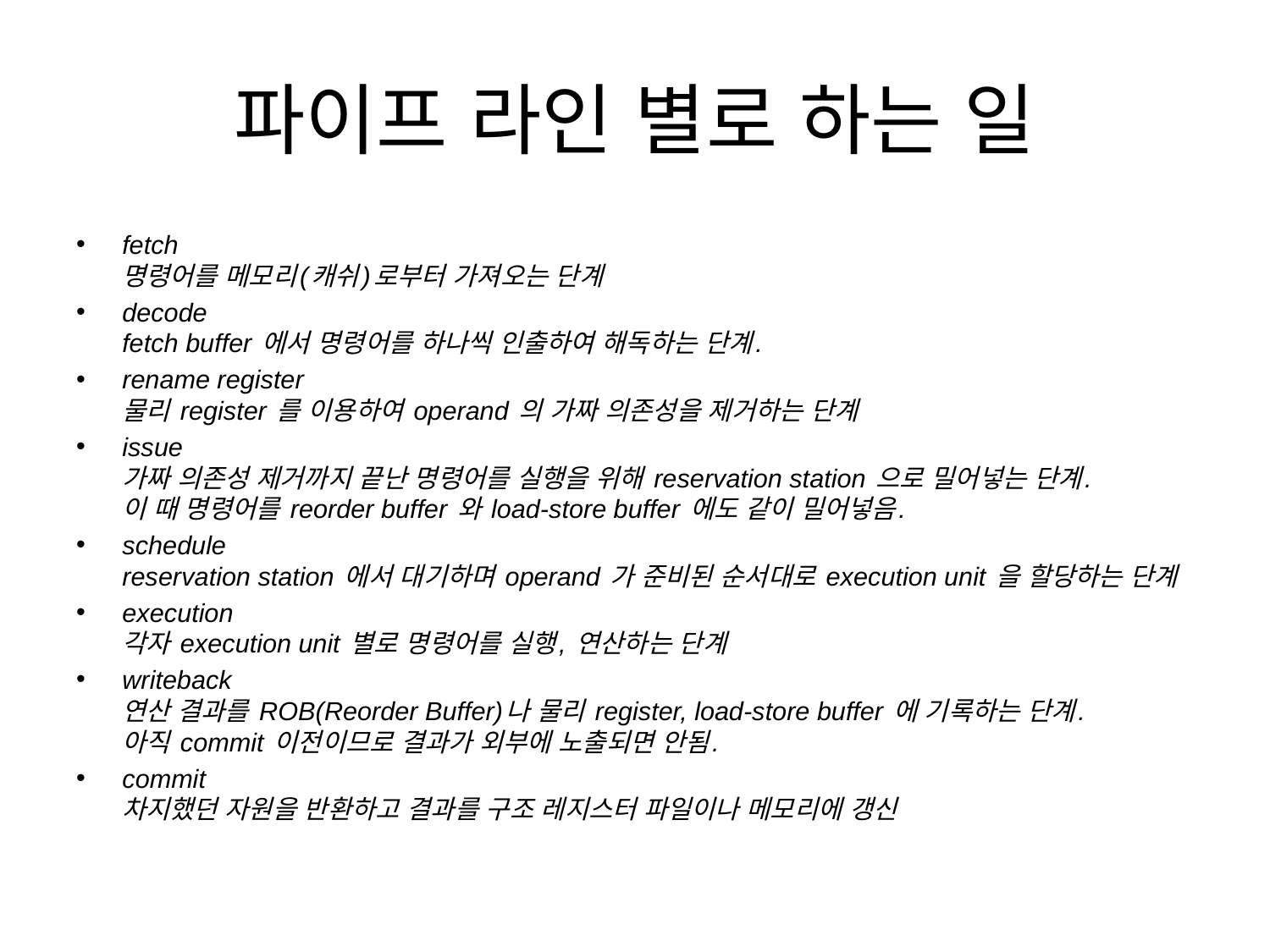

# 파이프 라인 별로 하는 일
fetch
명령어를 메모리(캐쉬)로부터 가져오는 단계
decode
fetch buffer 에서 명령어를 하나씩 인출하여 해독하는 단계.
rename register
물리 register 를 이용하여 operand 의 가짜 의존성을 제거하는 단계
issue
가짜 의존성 제거까지 끝난 명령어를 실행을 위해 reservation station 으로 밀어넣는 단계.
이 때 명령어를 reorder buffer 와 load-store buffer 에도 같이 밀어넣음.
schedule
reservation station 에서 대기하며 operand 가 준비된 순서대로 execution unit 을 할당하는 단계
execution
각자 execution unit 별로 명령어를 실행, 연산하는 단계
writeback
연산 결과를 ROB(Reorder Buffer)나 물리 register, load-store buffer 에 기록하는 단계.
아직 commit 이전이므로 결과가 외부에 노출되면 안됨.
commit
차지했던 자원을 반환하고 결과를 구조 레지스터 파일이나 메모리에 갱신